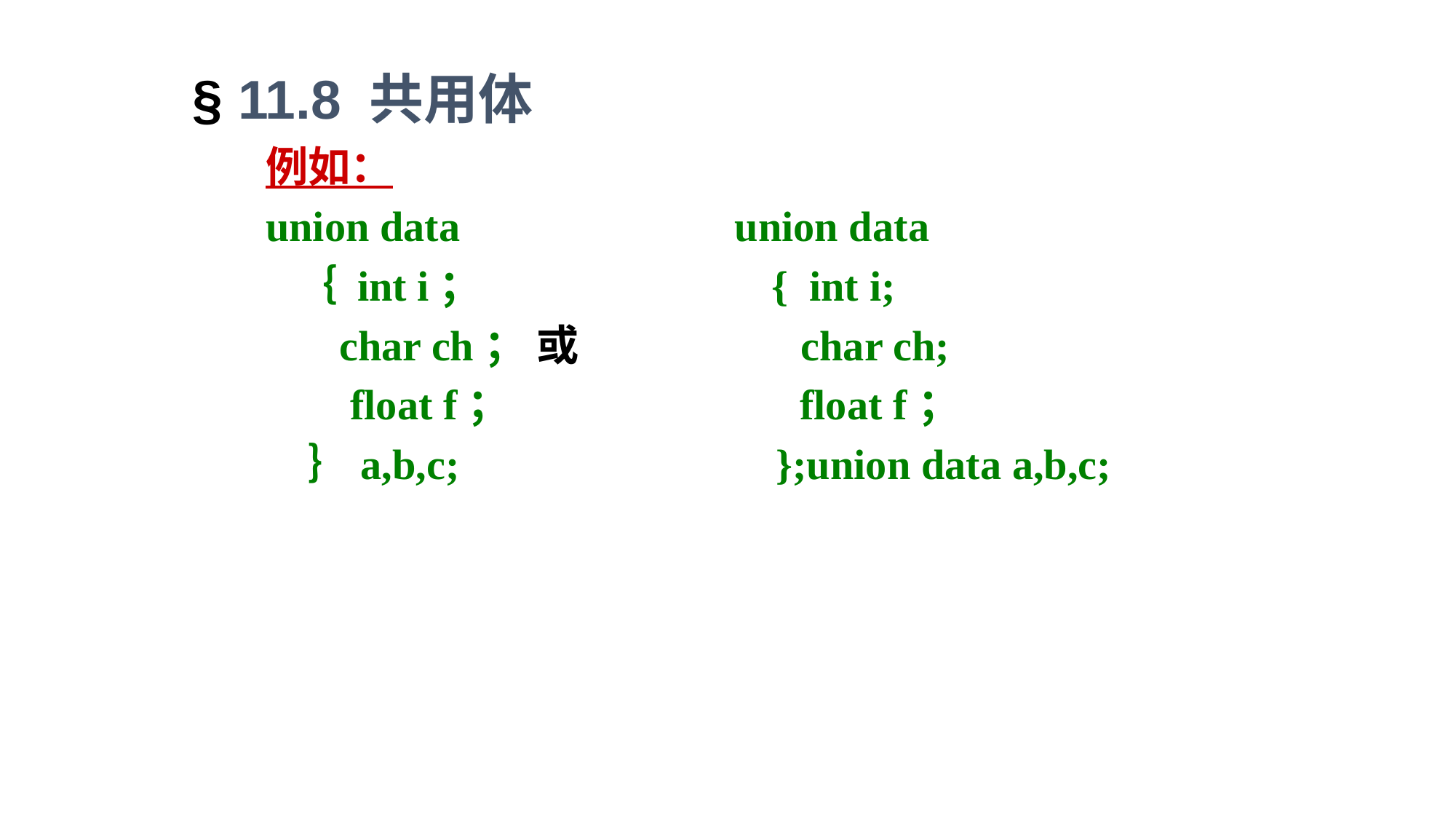

§ 11.8 共用体
例如：
union data                          union data
  ｛ int i；                             {  int i;
       char ch； 或                      char ch;
        float f；                             float f；
　｝a,b,c;                              };union data a,b,c;